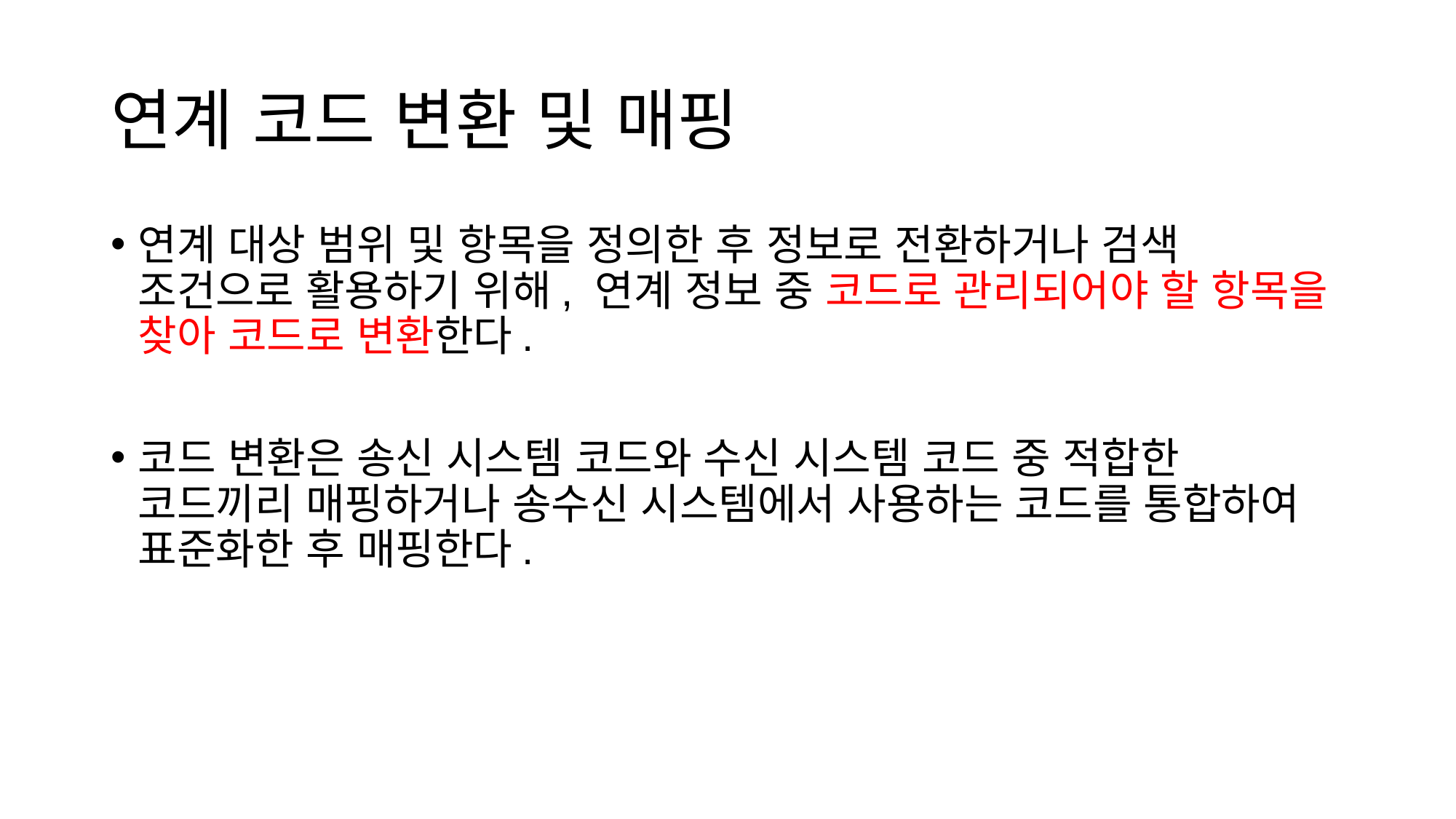

# 연계 코드 변환 및 매핑
연계 대상 범위 및 항목을 정의한 후 정보로 전환하거나 검색 조건으로 활용하기 위해, 연계 정보 중 코드로 관리되어야 할 항목을 찾아 코드로 변환한다.

코드 변환은 송신 시스템 코드와 수신 시스템 코드 중 적합한 코드끼리 매핑하거나 송수신 시스템에서 사용하는 코드를 통합하여 표준화한 후 매핑한다.